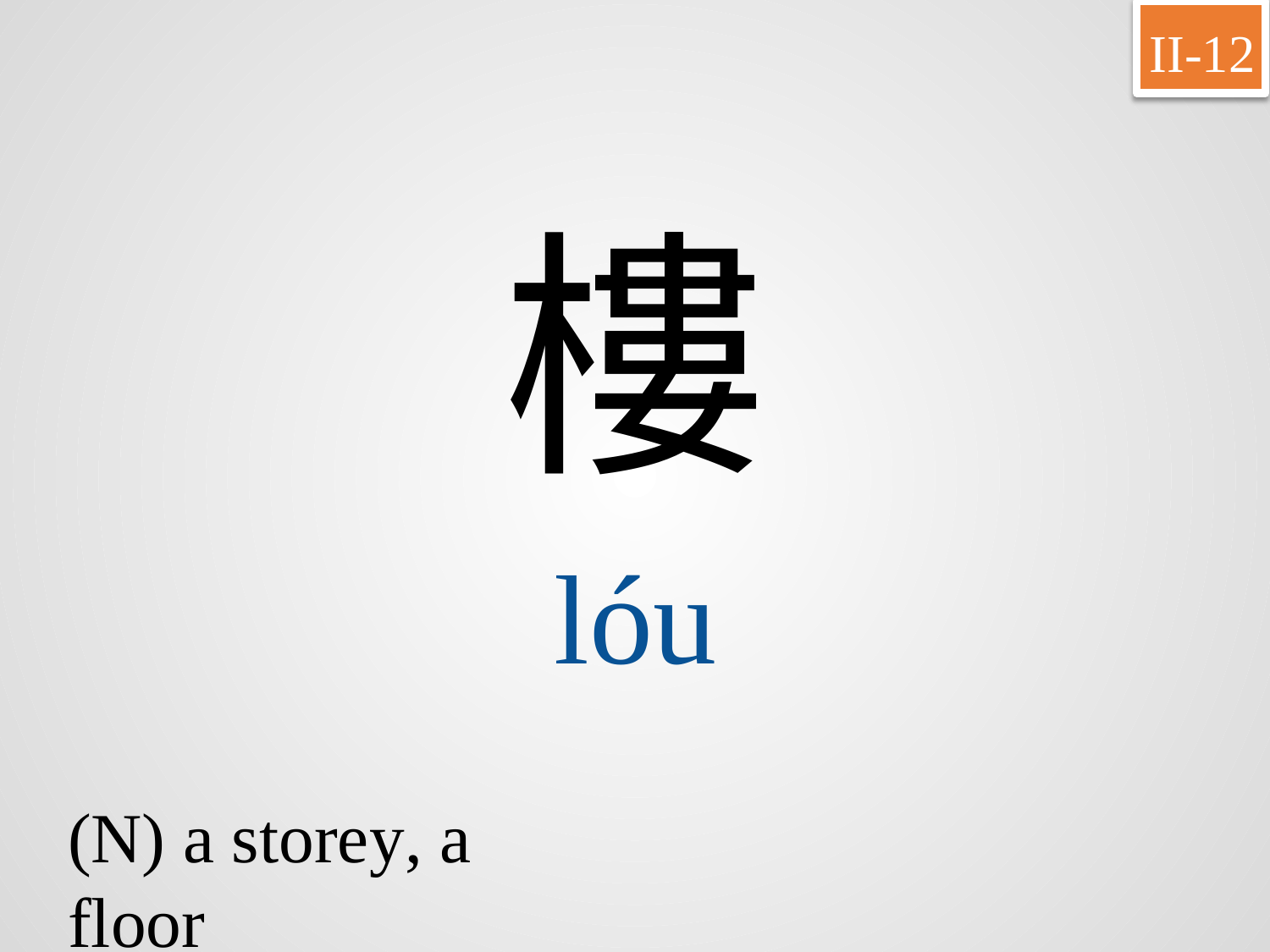

II-12

樓
lóu
(N) a storey, a floor